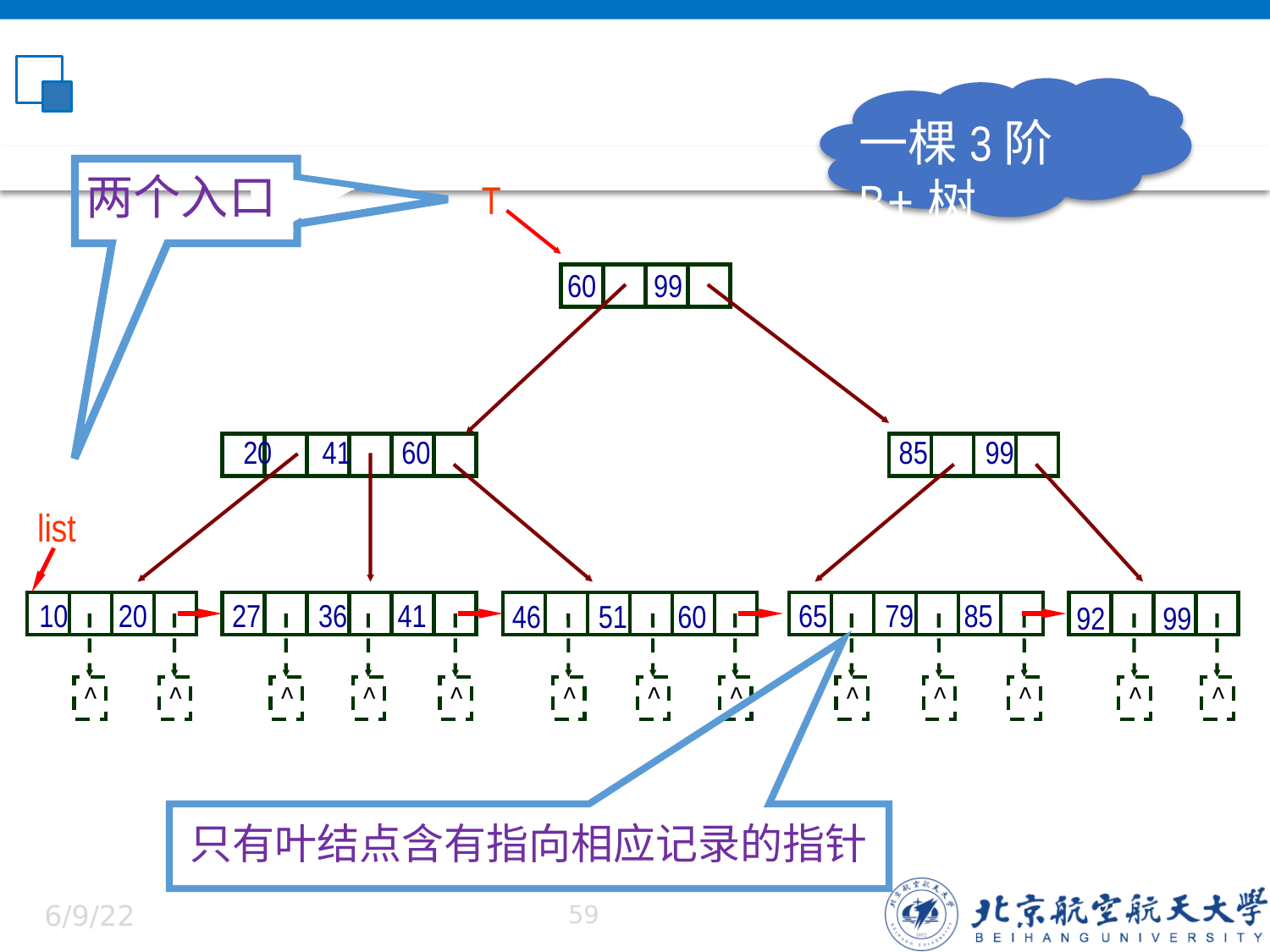

一棵3阶B+树

两个入口

T

60        99

20       41       60
85        99

10       20
27        36       41
65        79       85
46        51       60

92        99

^

^

^

^

^

^

^

^

^

^

^

^

^

list

只有叶结点含有指向相应记录的指针
6/9/22
59